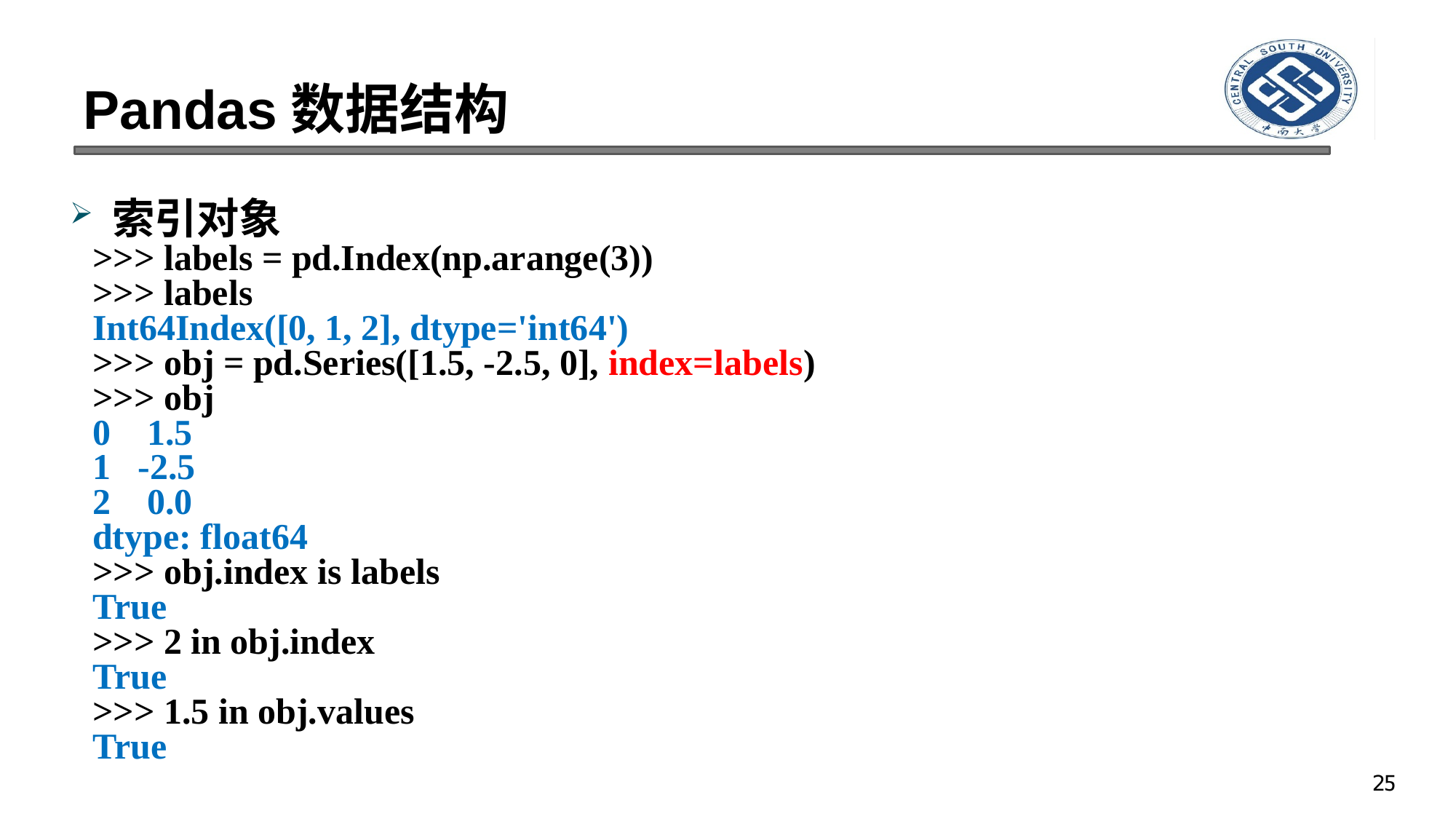

# Pandas数据结构
索引对象
>>> labels = pd.Index(np.arange(3))
>>> labels
Int64Index([0, 1, 2], dtype='int64')
>>> obj = pd.Series([1.5, -2.5, 0], index=labels)
>>> obj
0    1.5
1   -2.5
2    0.0
dtype: float64
>>> obj.index is labels
True
>>> 2 in obj.index
True
>>> 1.5 in obj.values
True

25